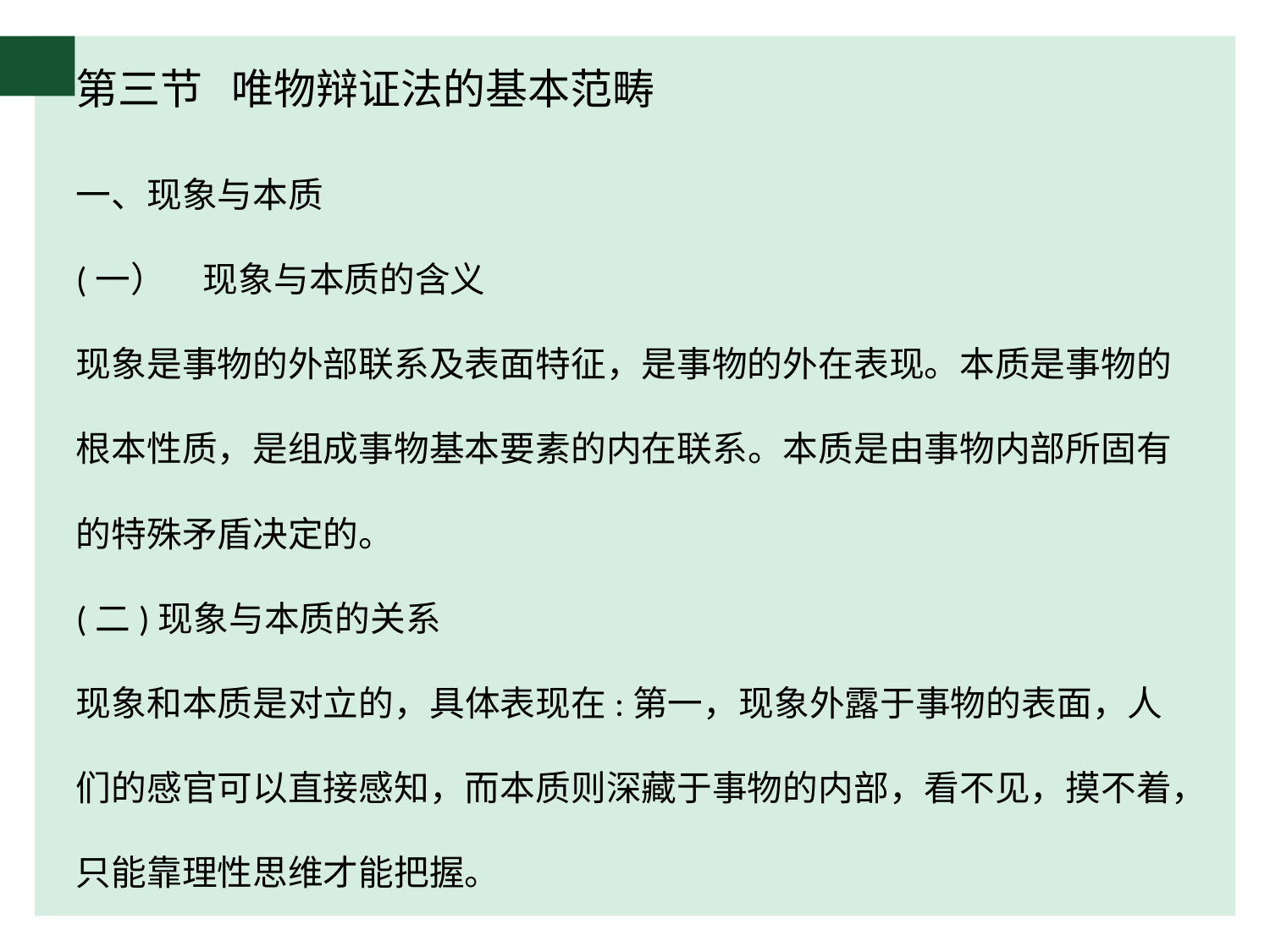

# 第三节   唯物辩证法的基本范畴
一、现象与本质
(一）	现象与本质的含义
现象是事物的外部联系及表面特征，是事物的外在表现。本质是事物的根本性质，是组成事物基本要素的内在联系。本质是由事物内部所固有的特殊矛盾决定的。
(二)现象与本质的关系
现象和本质是对立的，具体表现在:第一，现象外露于事物的表面，人们的感官可以直接感知，而本质则深藏于事物的内部，看不见，摸不着，只能靠理性思维才能把握。